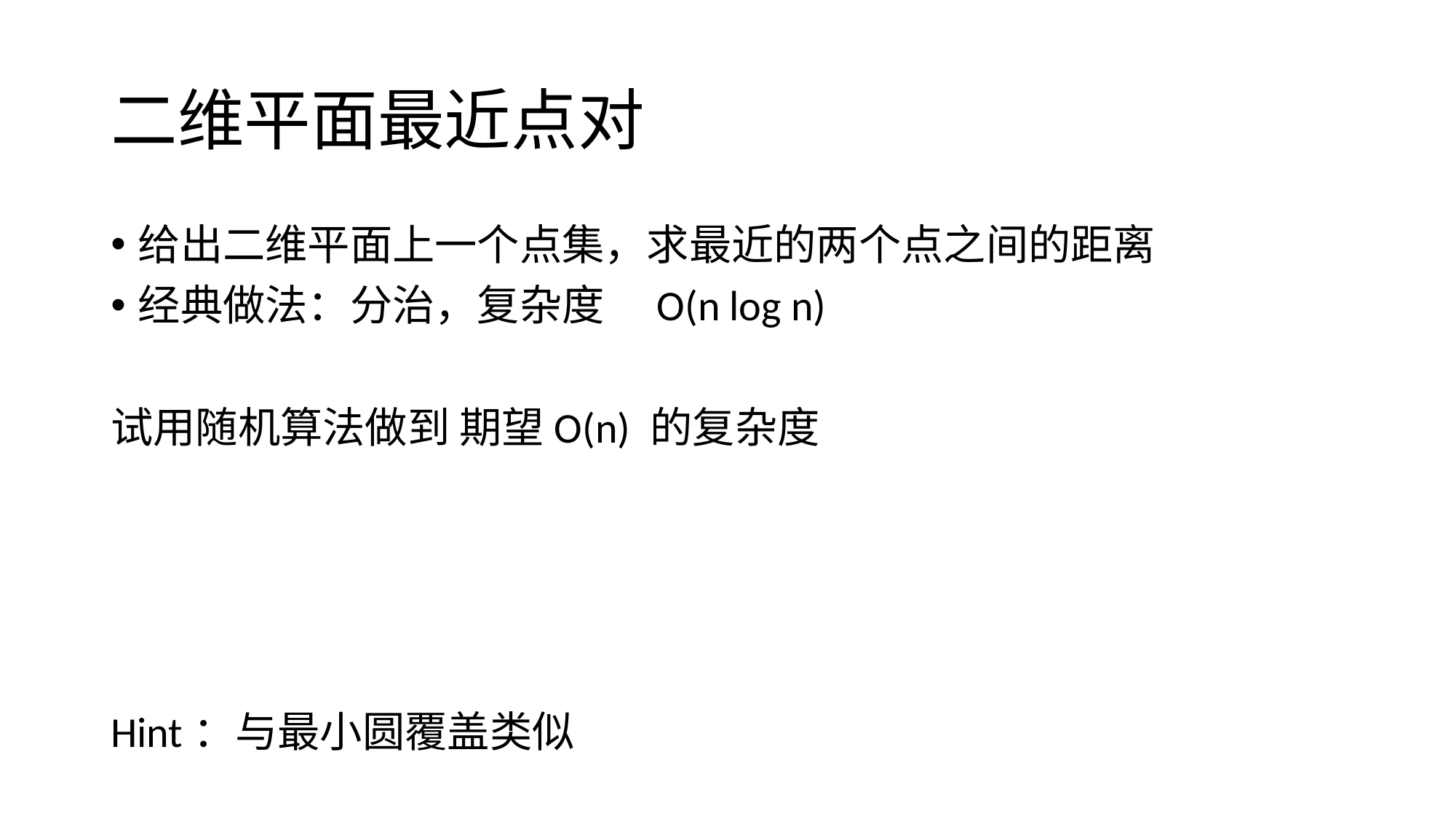

# 二维平面最近点对
给出二维平面上一个点集，求最近的两个点之间的距离
经典做法：分治，复杂度　O(n log n)

试用随机算法做到 期望O(n) 的复杂度

Hint：与最小圆覆盖类似